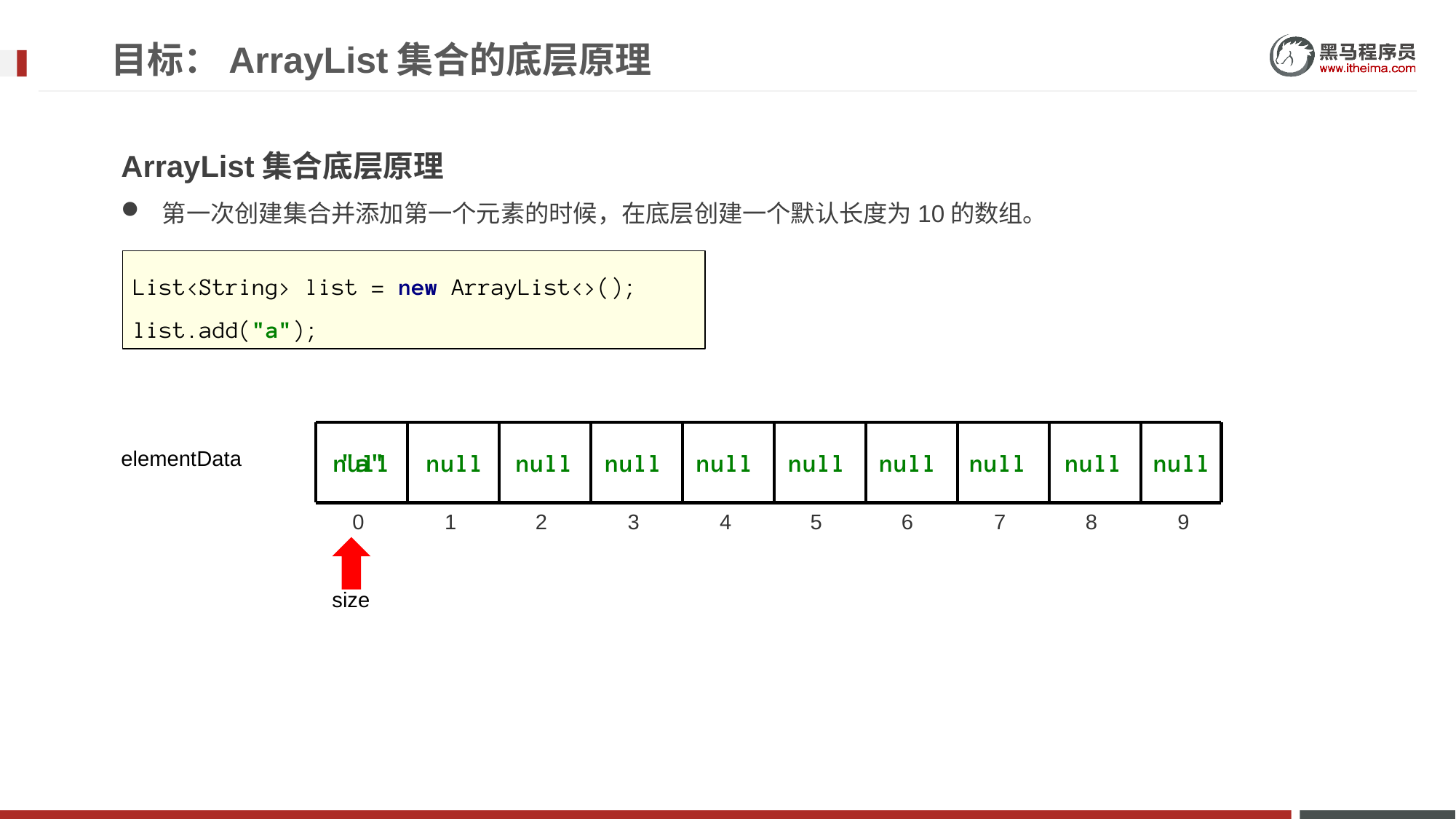

目标：ArrayList集合的底层原理
ArrayList集合底层原理
第一次创建集合并添加第一个元素的时候，在底层创建一个默认长度为10的数组。

List<String> list = new ArrayList<>();
list.add("a");
elementData
"a"
null
null
null
null
null
null
null
null
null
null
9
2
3
4
6
8
0
1
5
7

size